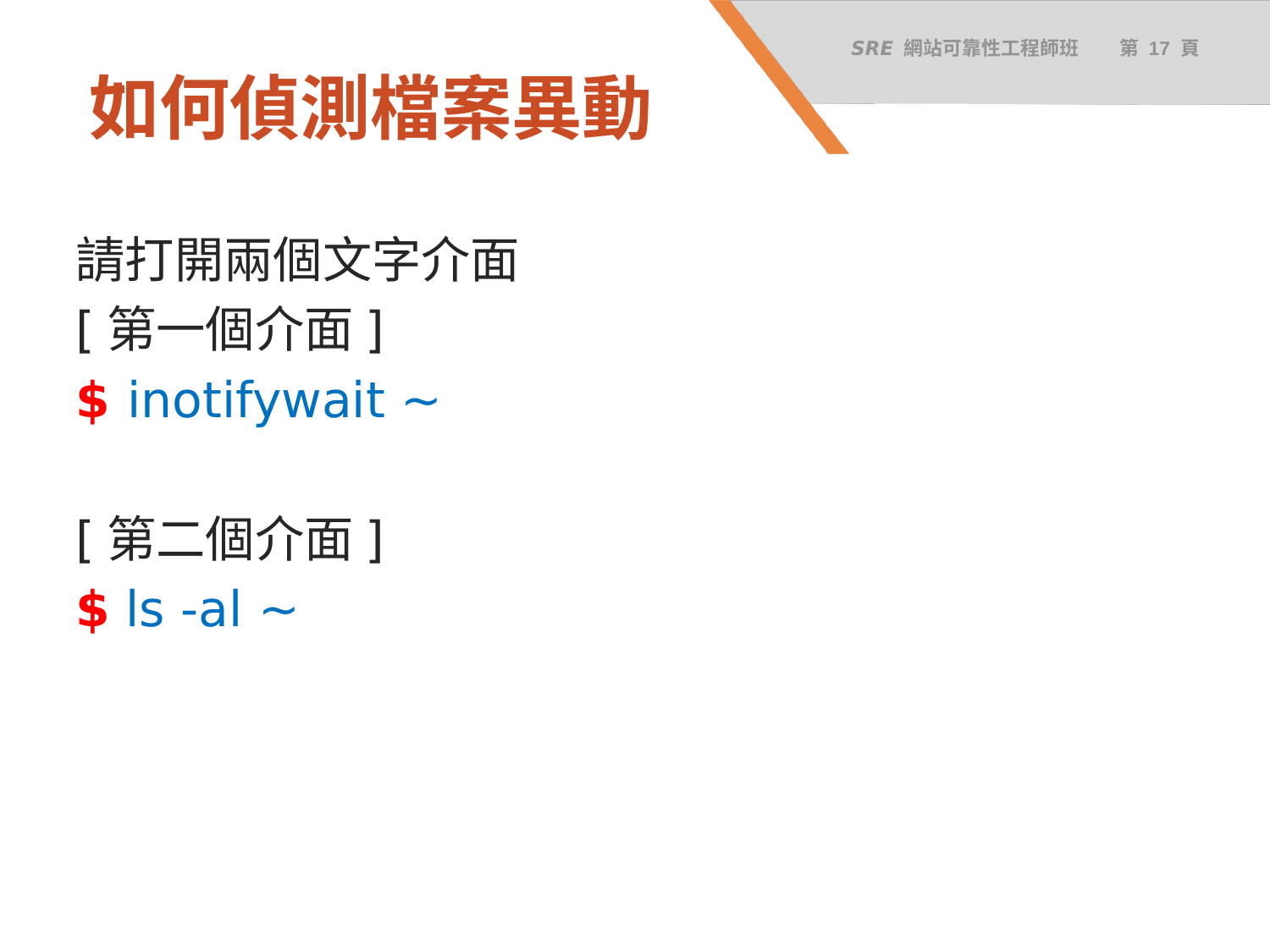

SRE 網站可靠性工程師班
第 17 頁
# 如何偵測檔案異動
請打開兩個文字介面
[第一個介面]
$ inotifywait ~

[第二個介面]
$ ls -al ~